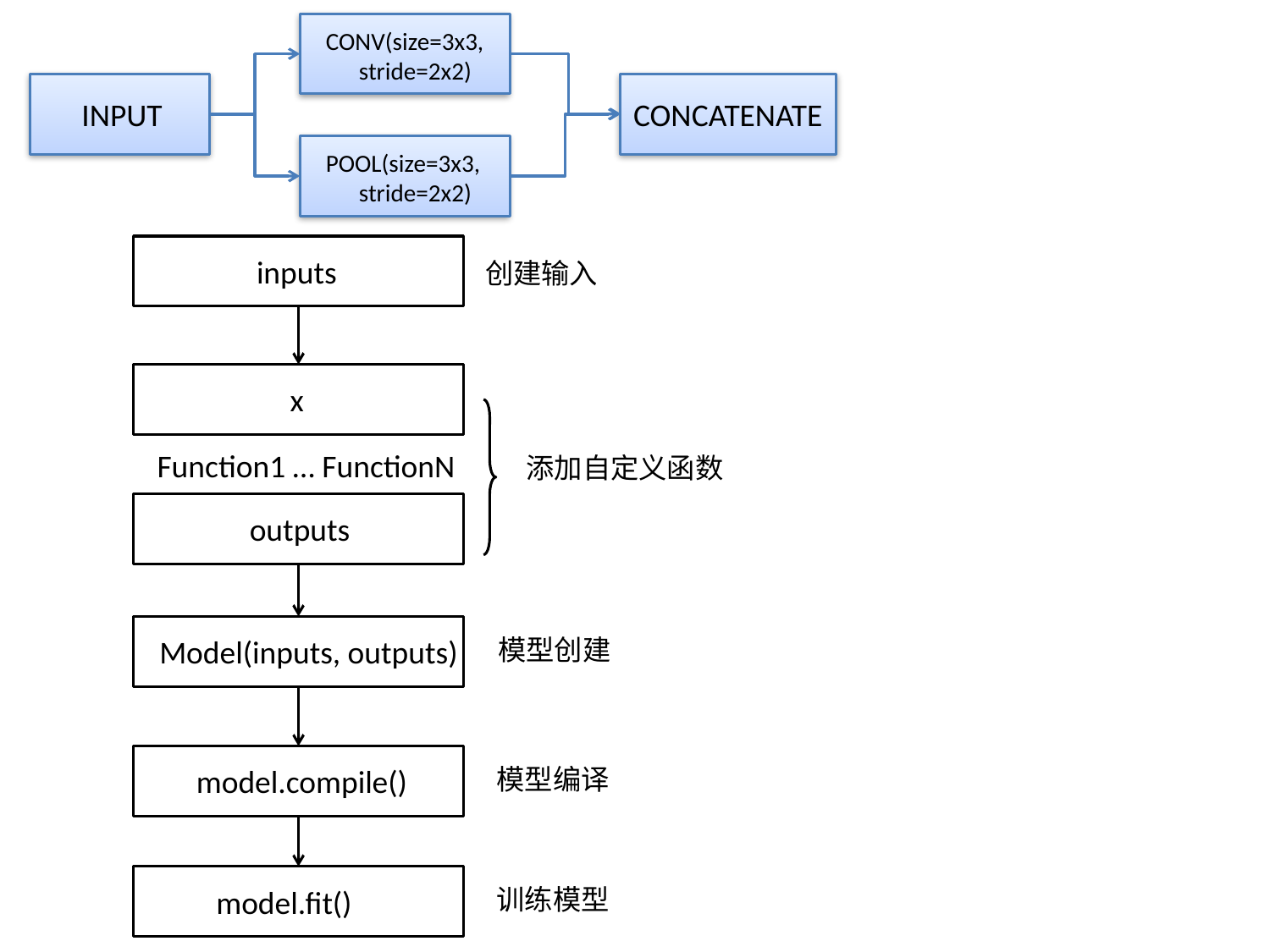

CONV(size=3x3,
      stride=2x2)

INPUT
CONCATENATE

POOL(size=3x3,
      stride=2x2)

inputs
创建输入

x

Function1 … FunctionN
添加自定义函数

outputs

Model(inputs, outputs)
模型创建

model.compile()
模型编译

model.fit()
训练模型